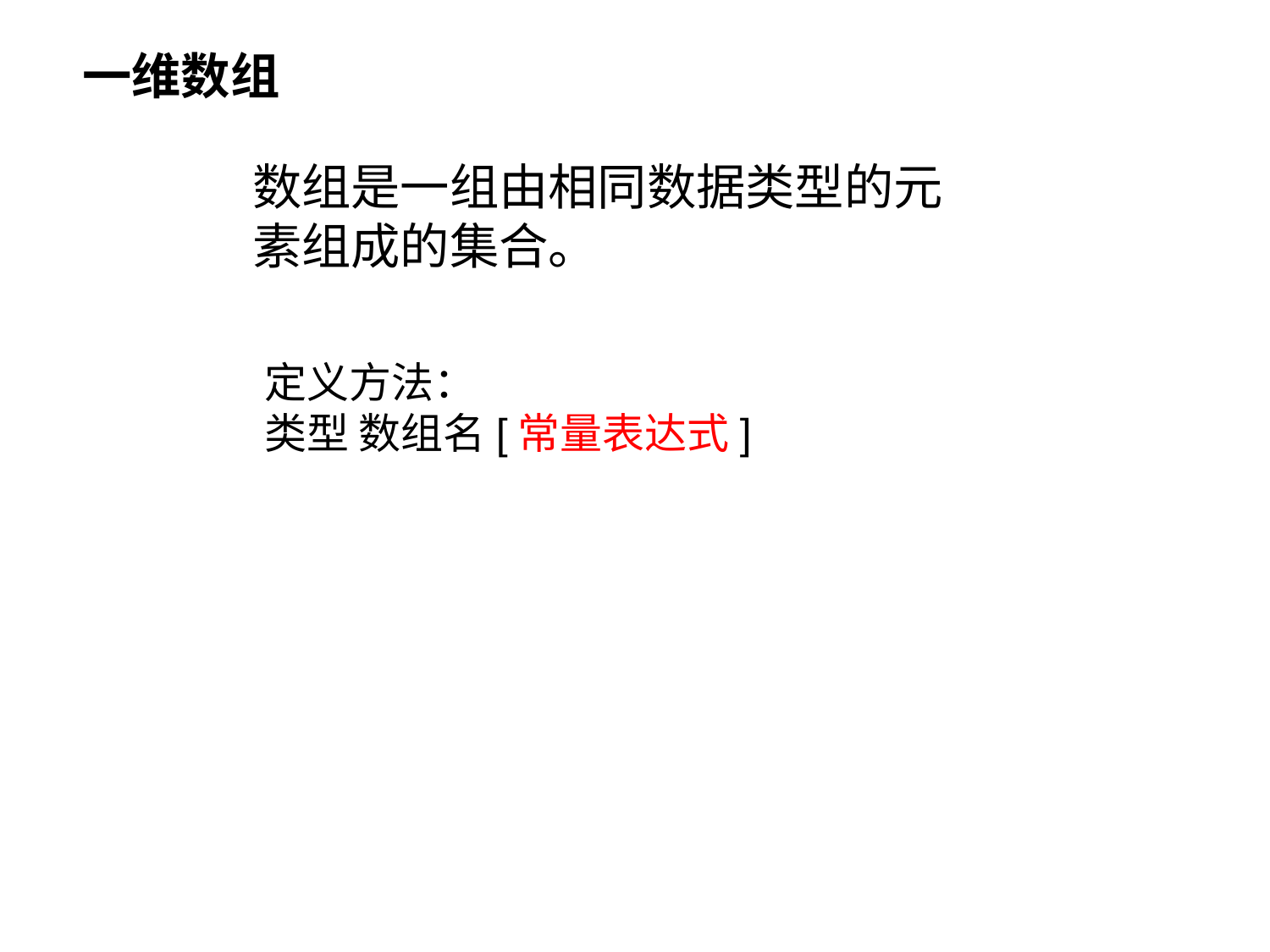

一维数组
数组是一组由相同数据类型的元素组成的集合。
定义方法：
类型 数组名[常量表达式]